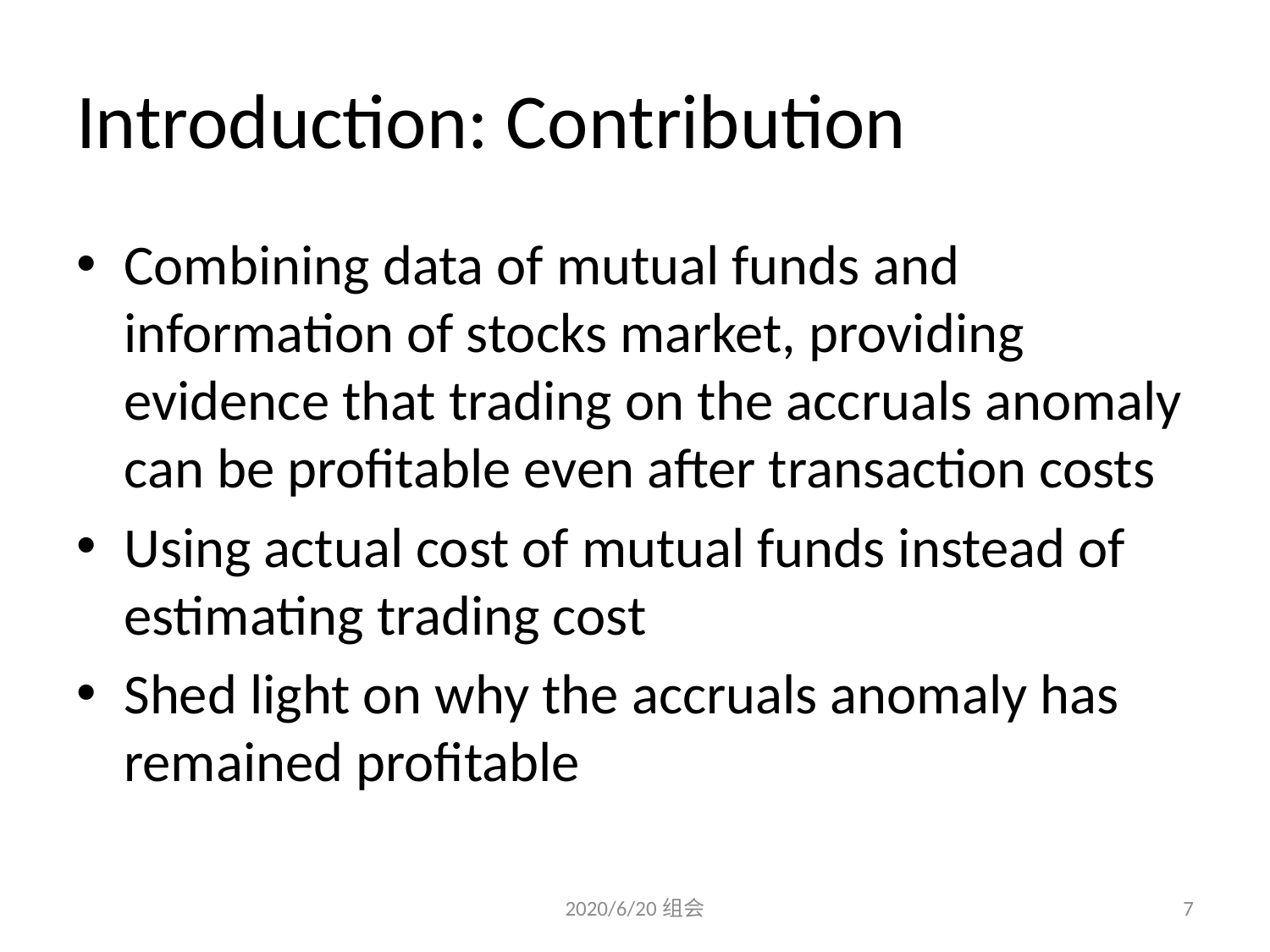

# Introduction: Contribution
Combining data of mutual funds and information of stocks market, providing evidence that trading on the accruals anomaly can be profitable even after transaction costs
Using actual cost of mutual funds instead of estimating trading cost
Shed light on why the accruals anomaly has remained profitable

2020/6/20组会
7